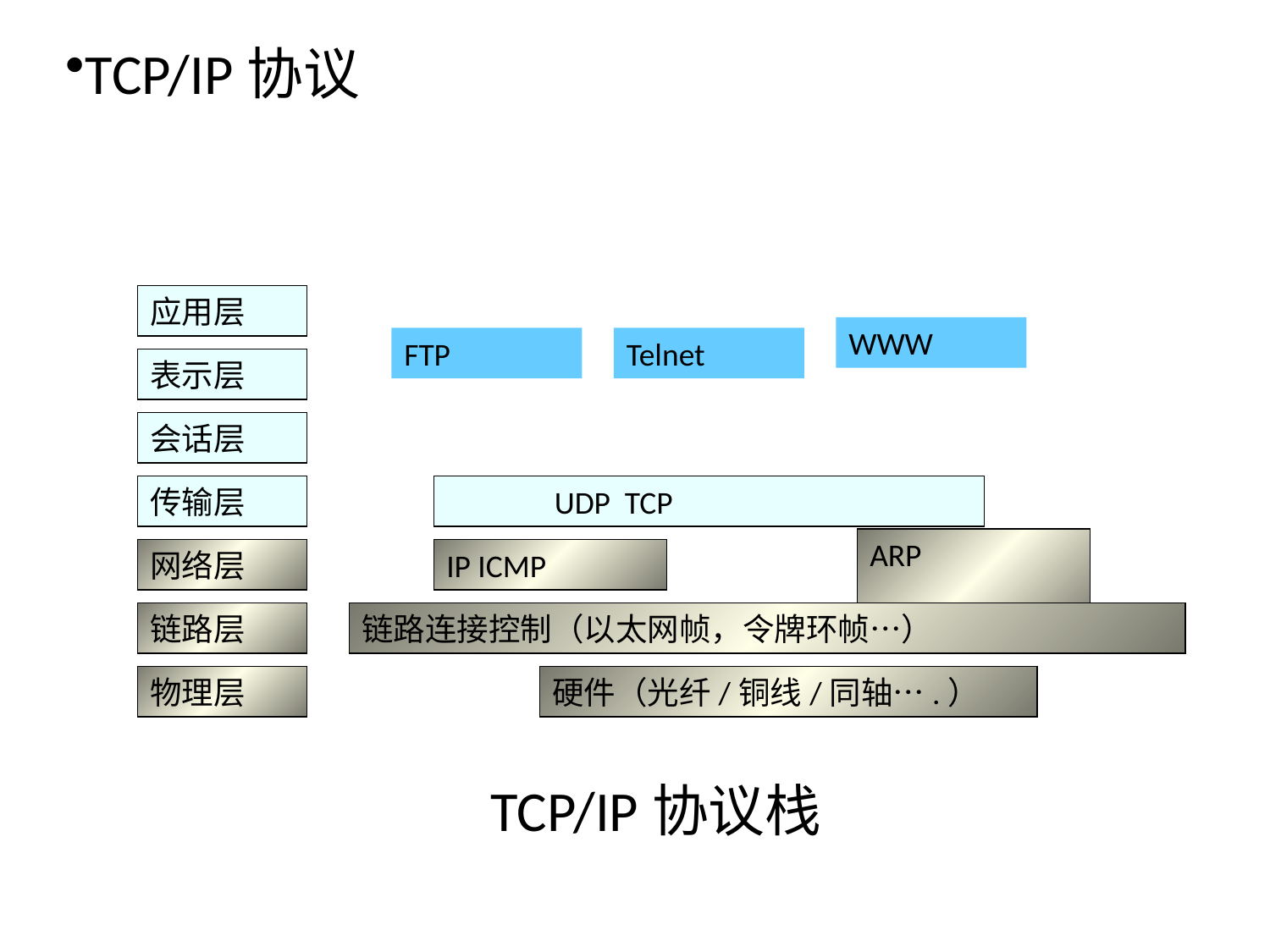

TCP/IP协议
应用层
WWW
FTP
Telnet
表示层
会话层
传输层
               UDP  TCP
ARP

网络层
IP ICMP
链路层
链路连接控制（以太网帧，令牌环帧…）
物理层
物理层
硬件（光纤/铜线/同轴….）
# TCP/IP协议栈